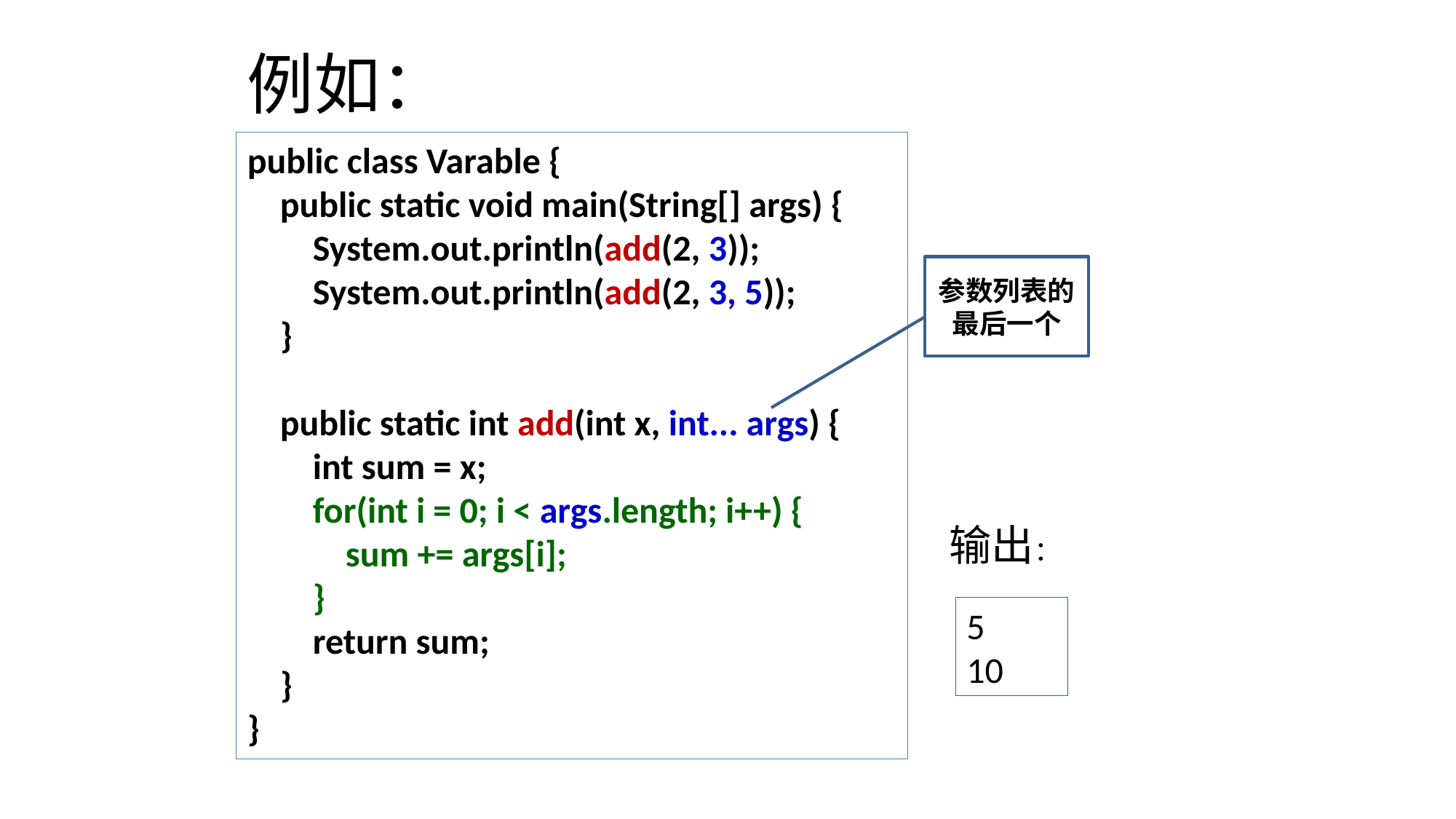

# 例如：
public class Varable {
    public static void main(String[] args) {
        System.out.println(add(2, 3));
        System.out.println(add(2, 3, 5));
    }

    public static int add(int x, int... args) {
        int sum = x;
        for(int i = 0; i < args.length; i++) {
            sum += args[i];
        }
        return sum;
    }
}
参数列表的最后一个
输出：
5
10
63